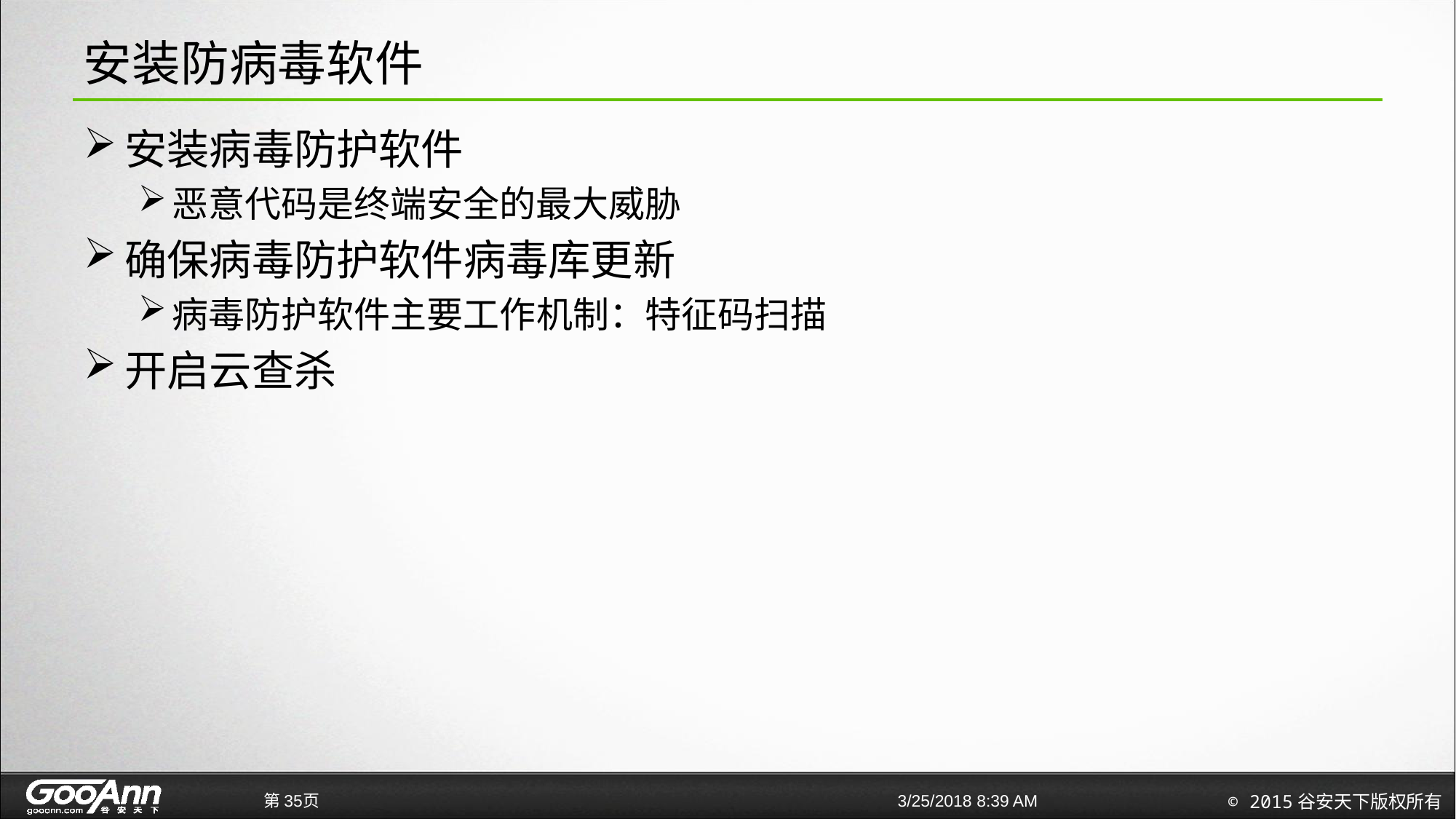

# 安装防病毒软件
安装病毒防护软件
恶意代码是终端安全的最大威胁
确保病毒防护软件病毒库更新
病毒防护软件主要工作机制：特征码扫描
开启云查杀